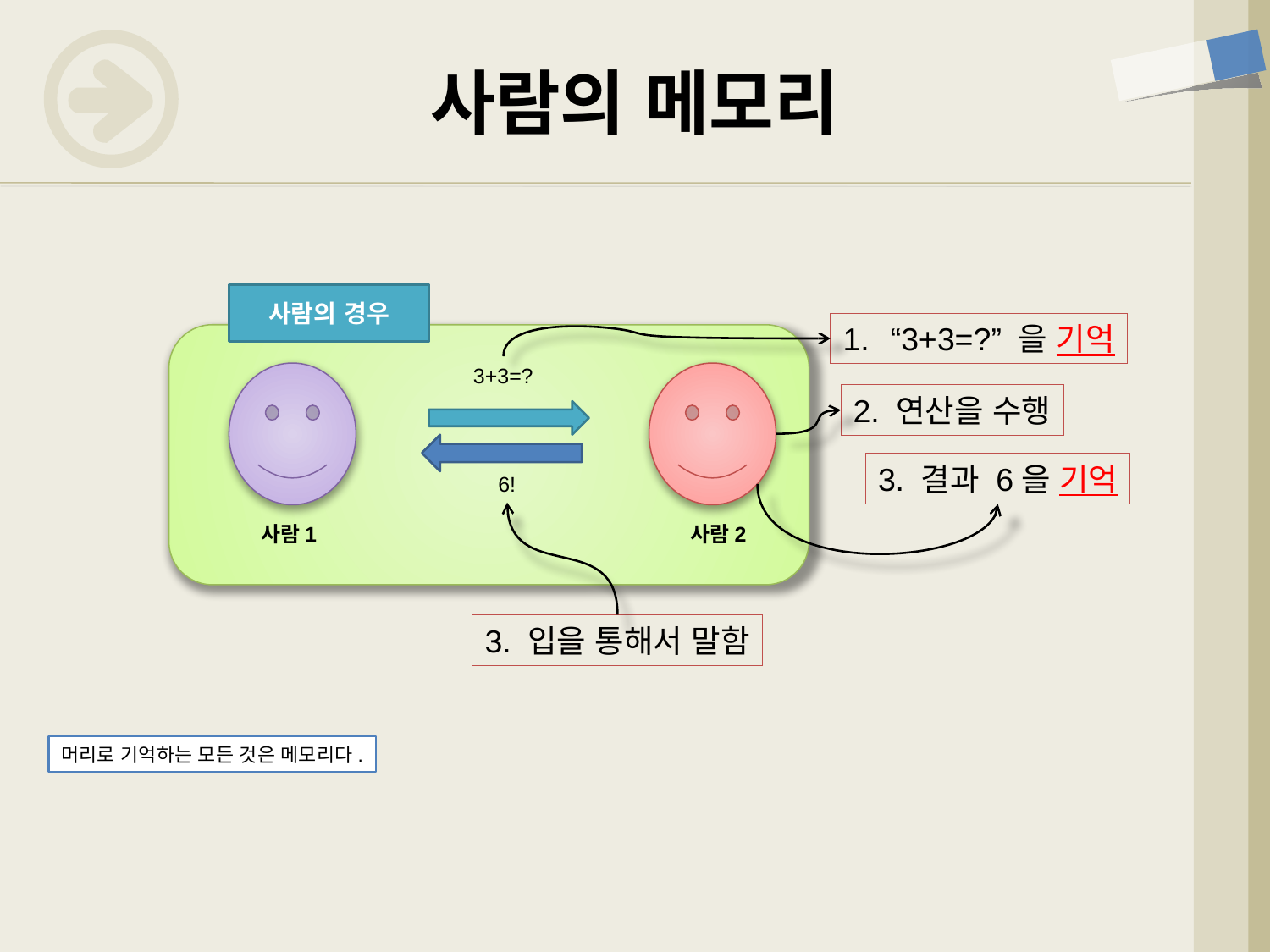

# 사람의 메모리
사람의 경우
“3+3=?” 을 기억

3+3=?

2. 연산을 수행

3. 결과 6을 기억
6!
사람1
사람2
3. 입을 통해서 말함
머리로 기억하는 모든 것은 메모리다.